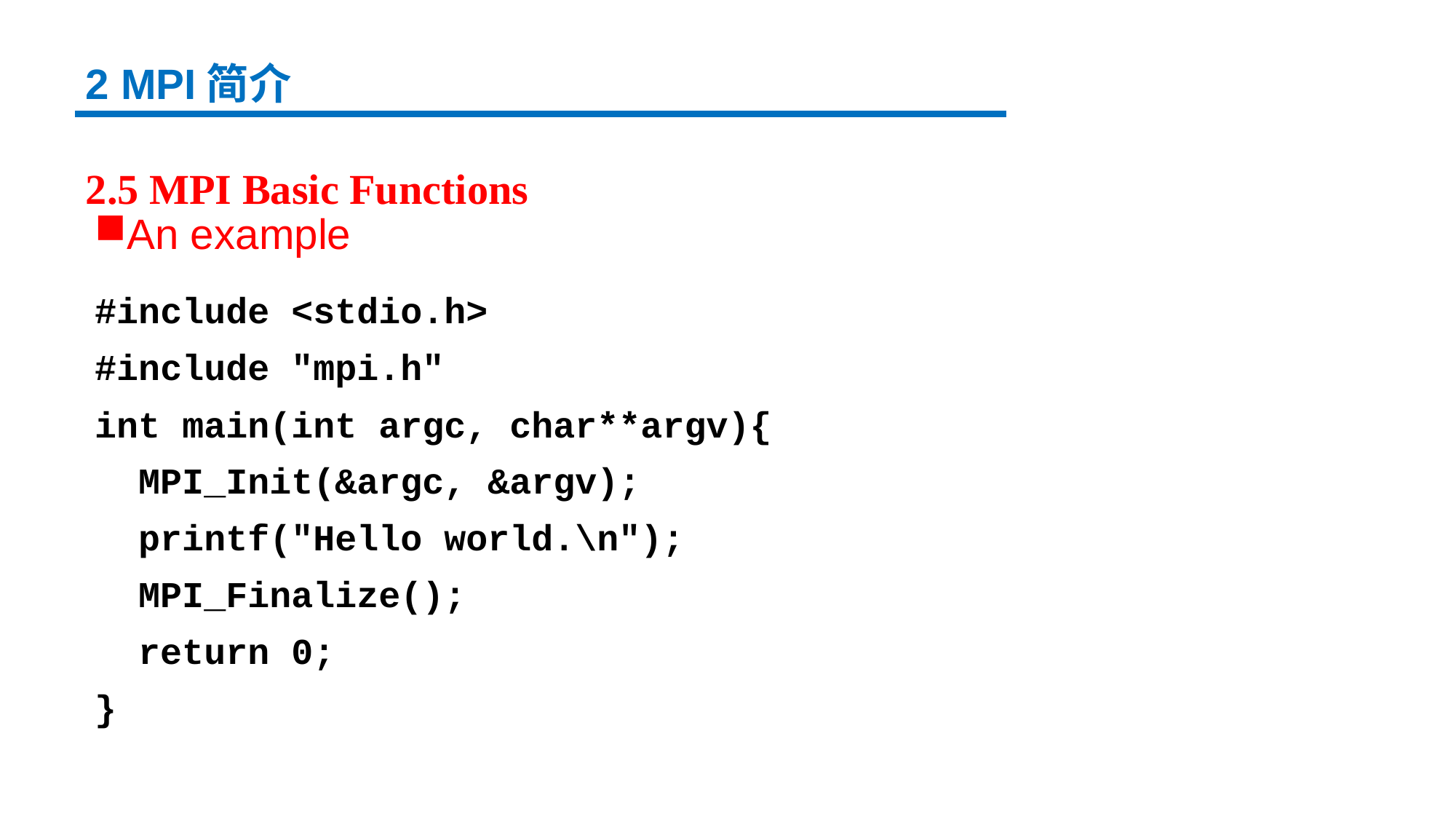

2 MPI简介
2.5 MPI Basic Functions
An example
#include <stdio.h>
#include "mpi.h"
int main(int argc, char**argv){
  MPI_Init(&argc, &argv);
  printf("Hello world.\n");
  MPI_Finalize();
  return 0;
}